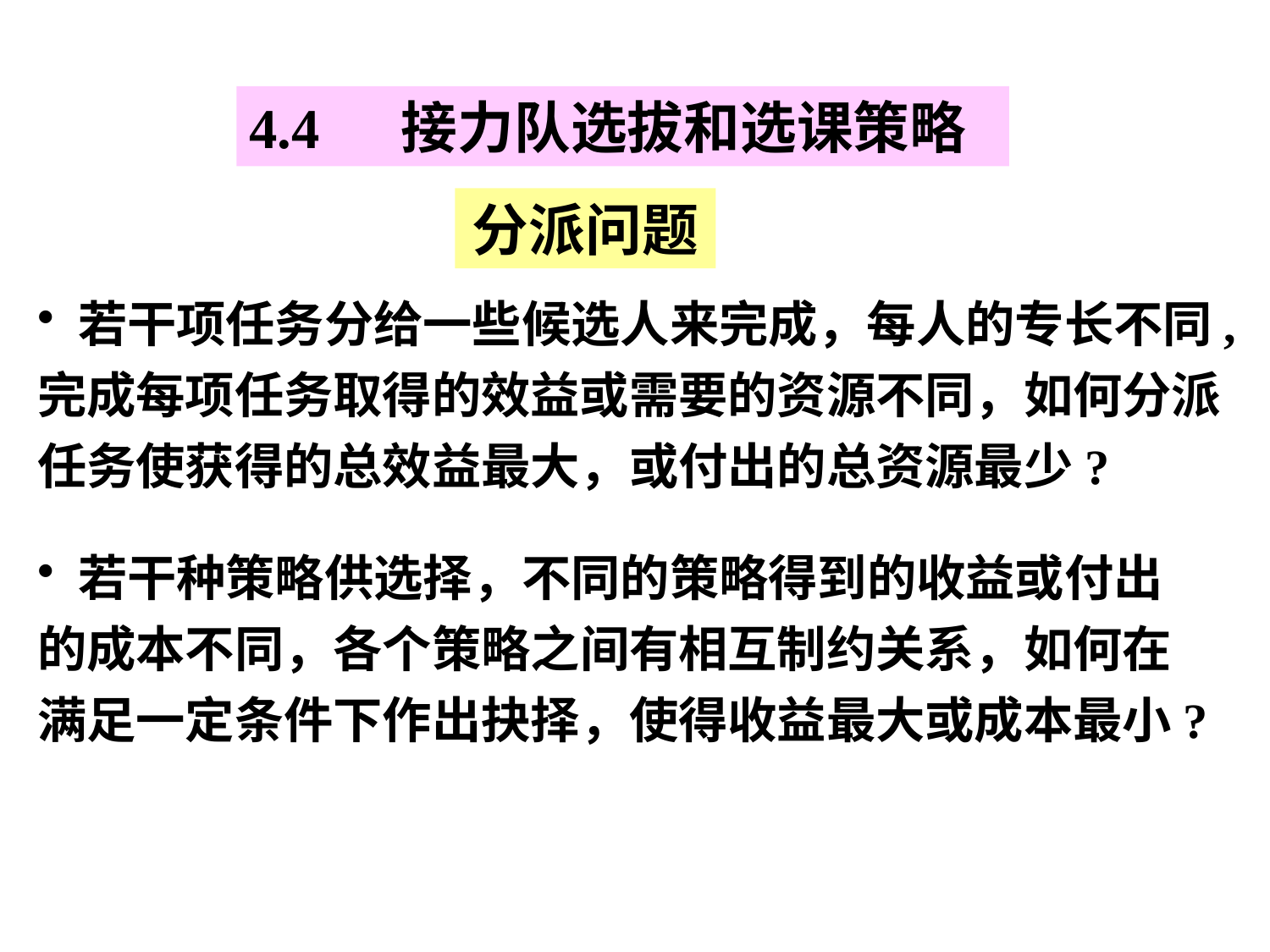

4.4  接力队选拔和选课策略
分派问题
 若干项任务分给一些候选人来完成，每人的专长不同,完成每项任务取得的效益或需要的资源不同，如何分派任务使获得的总效益最大，或付出的总资源最少?
 若干种策略供选择，不同的策略得到的收益或付出的成本不同，各个策略之间有相互制约关系，如何在满足一定条件下作出抉择，使得收益最大或成本最小?